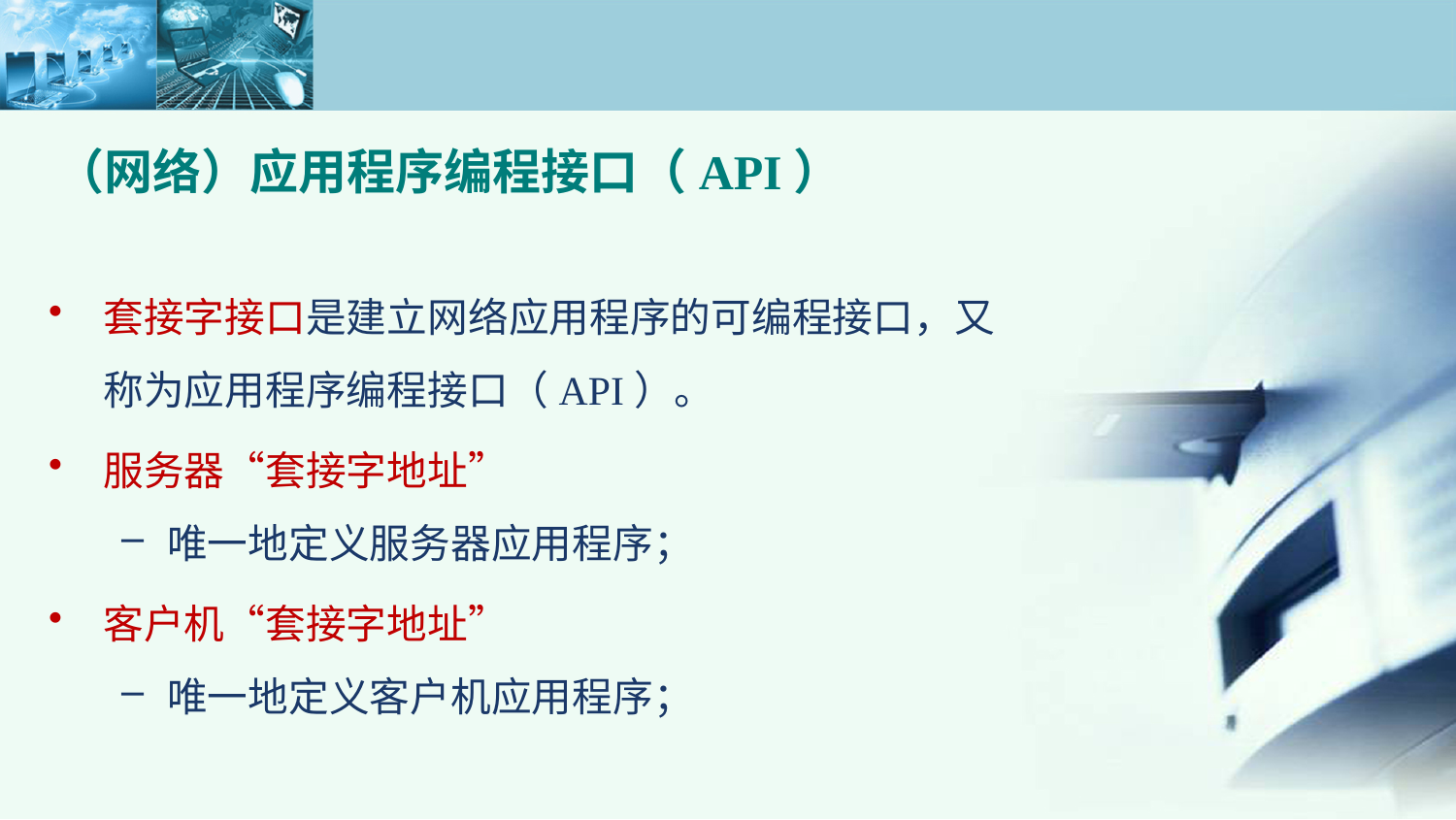

（网络）应用程序编程接口（API）
套接字接口是建立网络应用程序的可编程接口，又称为应用程序编程接口（API）。
服务器“套接字地址”
唯一地定义服务器应用程序；
客户机“套接字地址”
唯一地定义客户机应用程序；